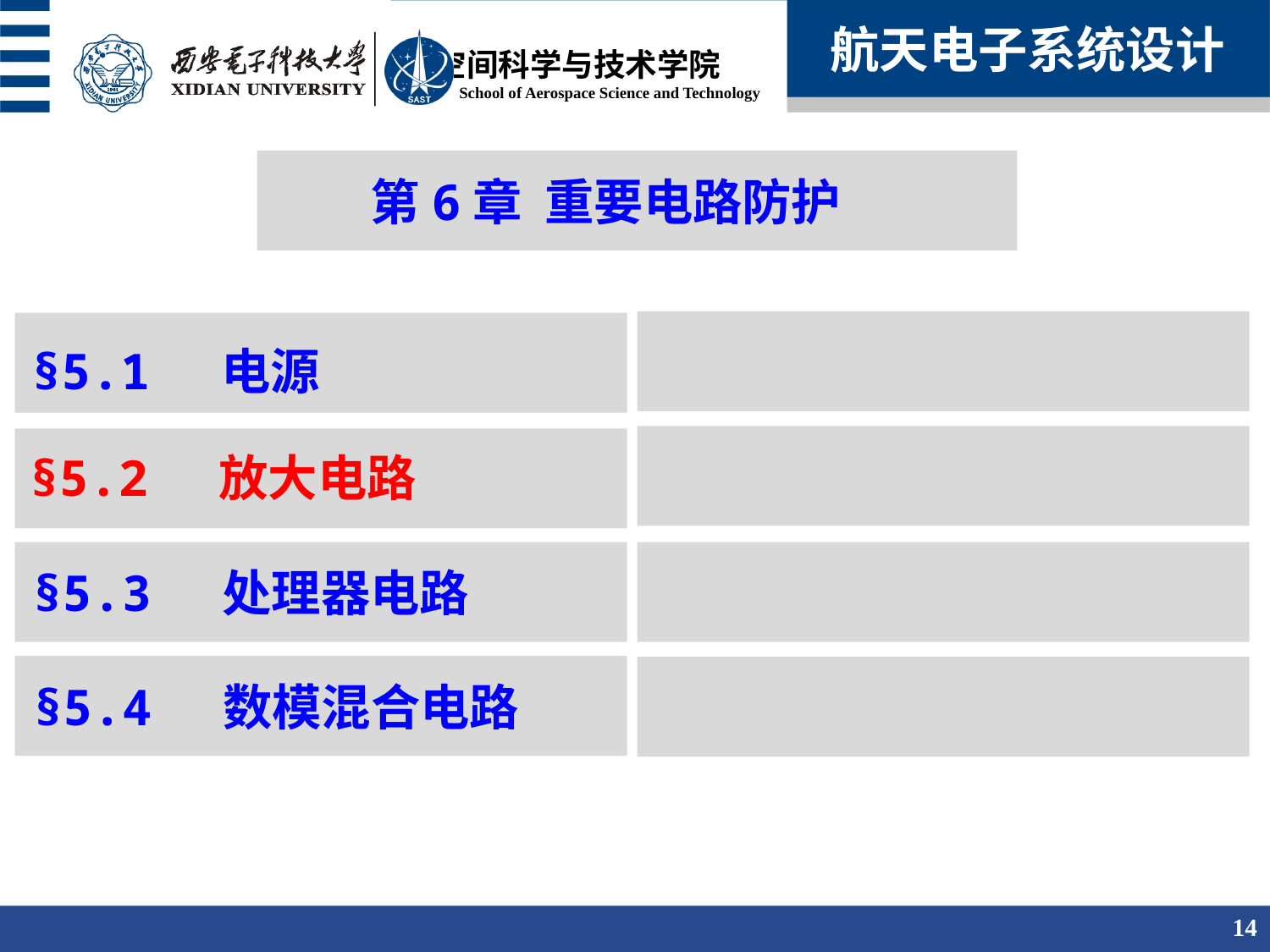

航天电子系统设计

第6章  重要电路防护

§5.1  电源

§5.2  放大电路

§5.3  处理器电路

§5.4  数模混合电路